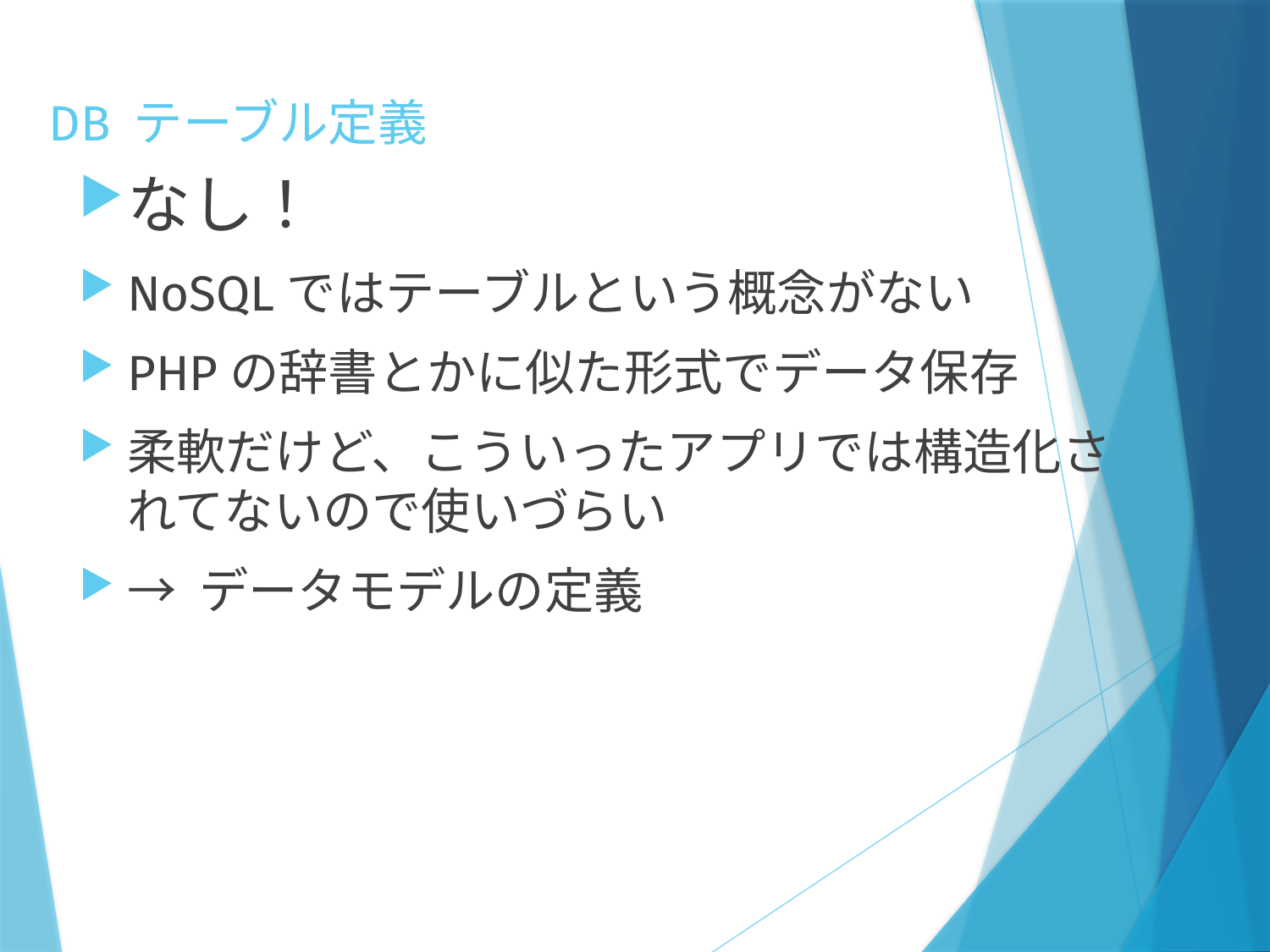

# DB テーブル定義
なし！
NoSQLではテーブルという概念がない
PHPの辞書とかに似た形式でデータ保存
柔軟だけど、こういったアプリでは構造化されてないので使いづらい
→ データモデルの定義